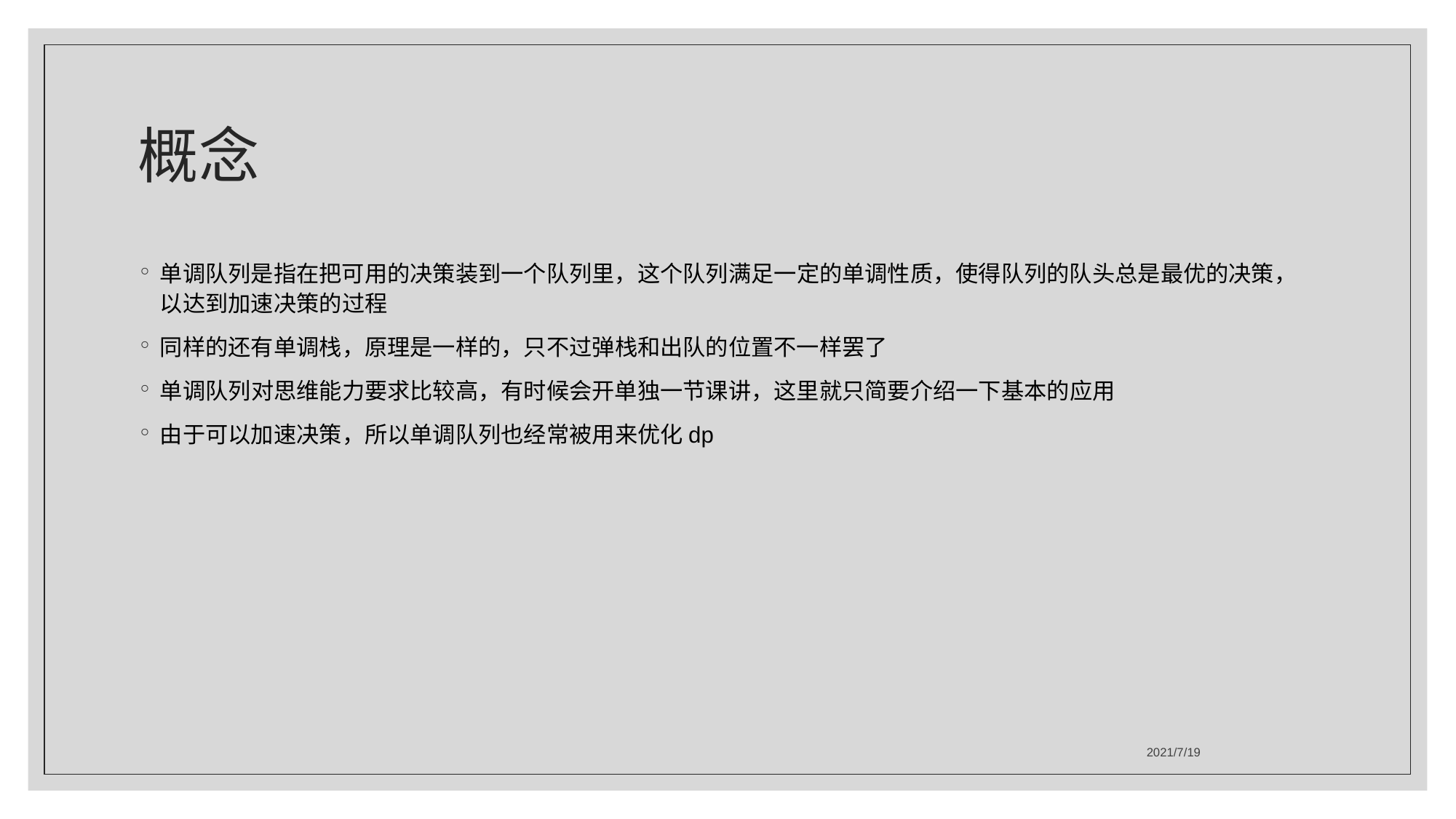

# 概念
单调队列是指在把可用的决策装到一个队列里，这个队列满足一定的单调性质，使得队列的队头总是最优的决策，以达到加速决策的过程
同样的还有单调栈，原理是一样的，只不过弹栈和出队的位置不一样罢了
单调队列对思维能力要求比较高，有时候会开单独一节课讲，这里就只简要介绍一下基本的应用
由于可以加速决策，所以单调队列也经常被用来优化dp
2021/7/19